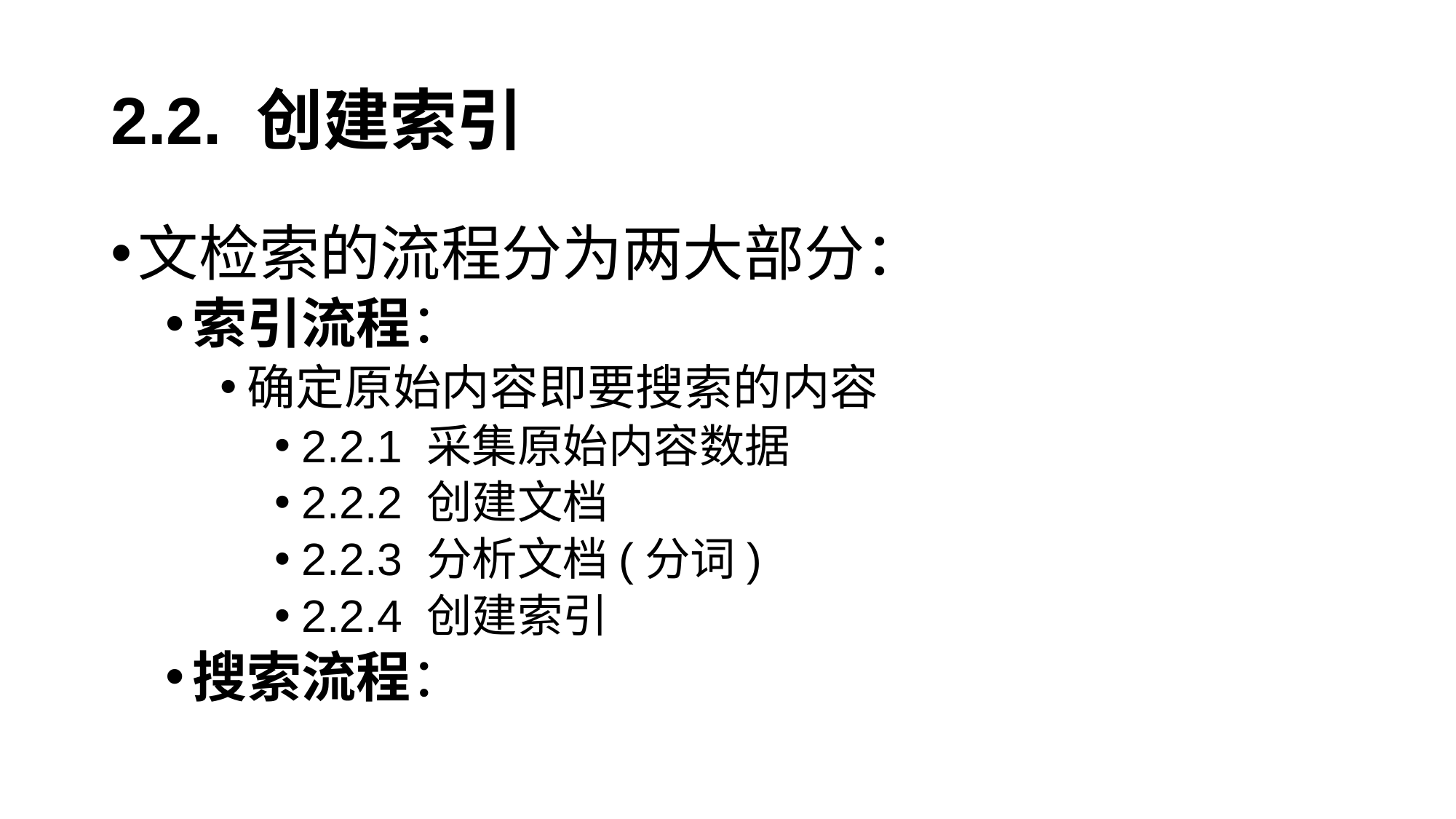

# 2.2. 创建索引
文检索的流程分为两大部分：
索引流程：
确定原始内容即要搜索的内容
2.2.1 采集原始内容数据
2.2.2 创建文档
2.2.3 分析文档(分词)
2.2.4 创建索引
搜索流程：